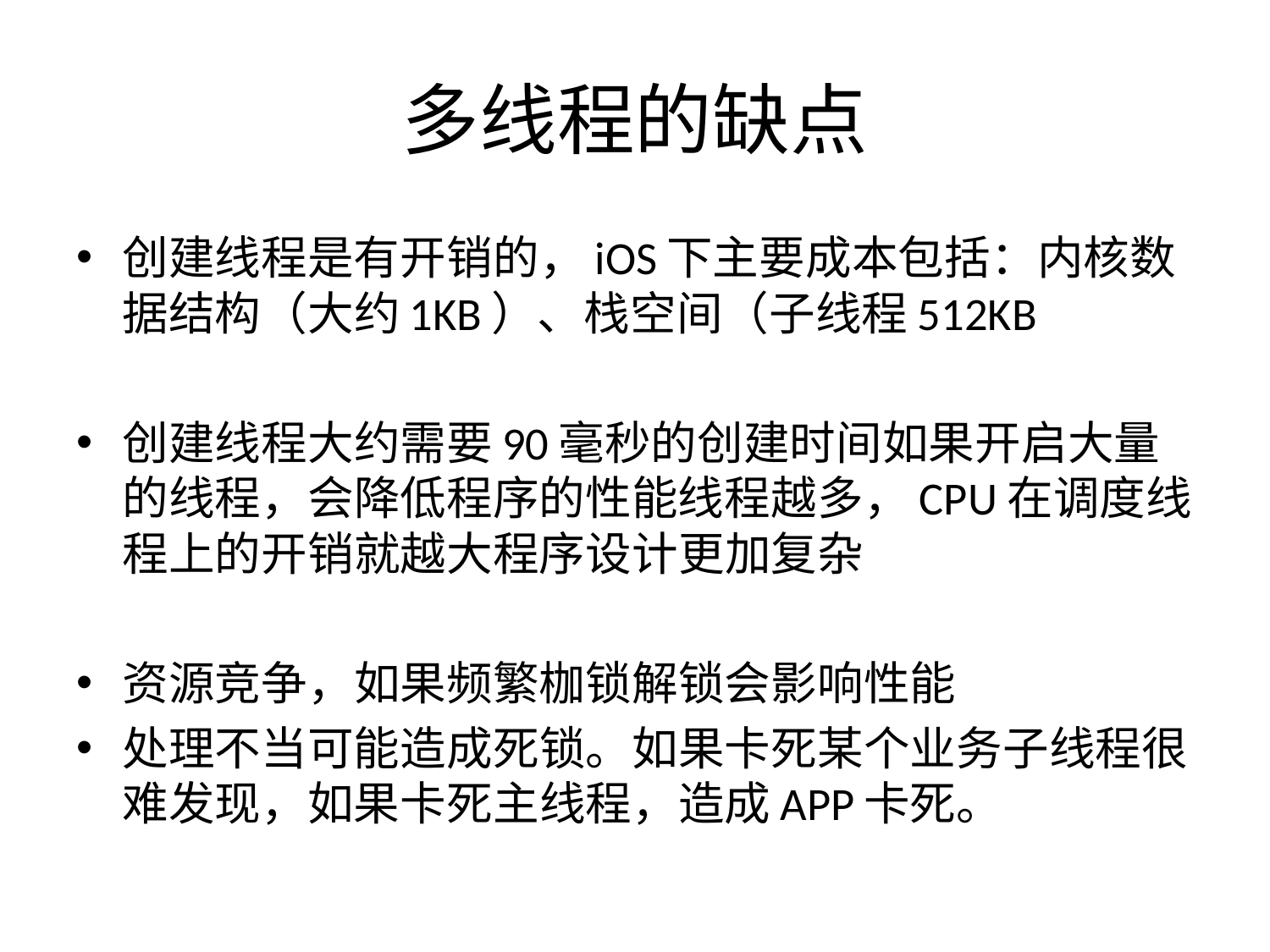

# 多线程的缺点
创建线程是有开销的，iOS下主要成本包括：内核数据结构（大约1KB）、栈空间（子线程512KB

创建线程大约需要90毫秒的创建时间如果开启大量的线程，会降低程序的性能线程越多，CPU在调度线程上的开销就越大程序设计更加复杂

资源竞争，如果频繁枷锁解锁会影响性能
处理不当可能造成死锁。如果卡死某个业务子线程很难发现，如果卡死主线程，造成APP卡死。